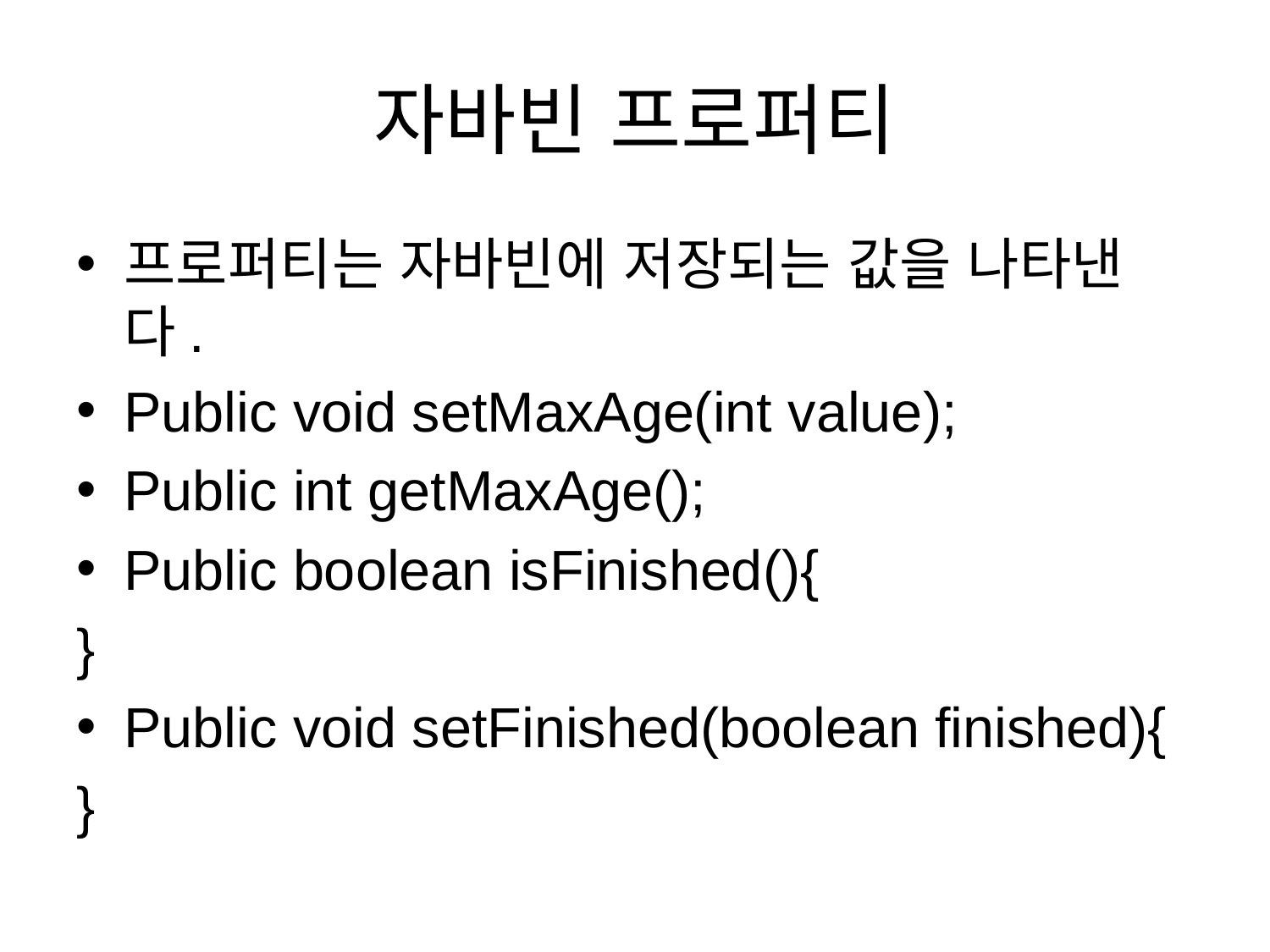

# 자바빈 프로퍼티
프로퍼티는 자바빈에 저장되는 값을 나타낸다.
Public void setMaxAge(int value);
Public int getMaxAge();
Public boolean isFinished(){
}
Public void setFinished(boolean finished){
}